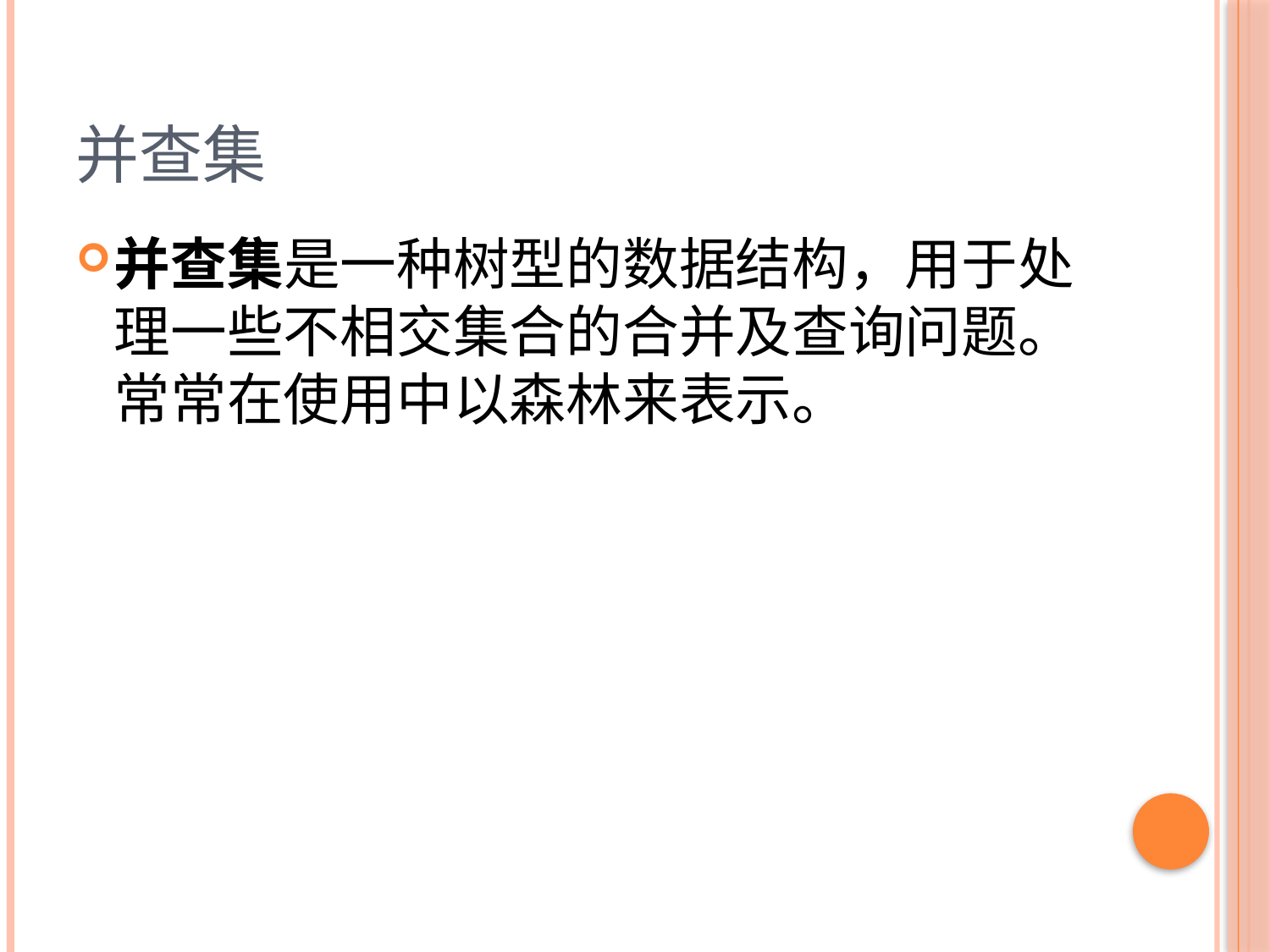

# 并查集
并查集是一种树型的数据结构，用于处理一些不相交集合的合并及查询问题。常常在使用中以森林来表示。